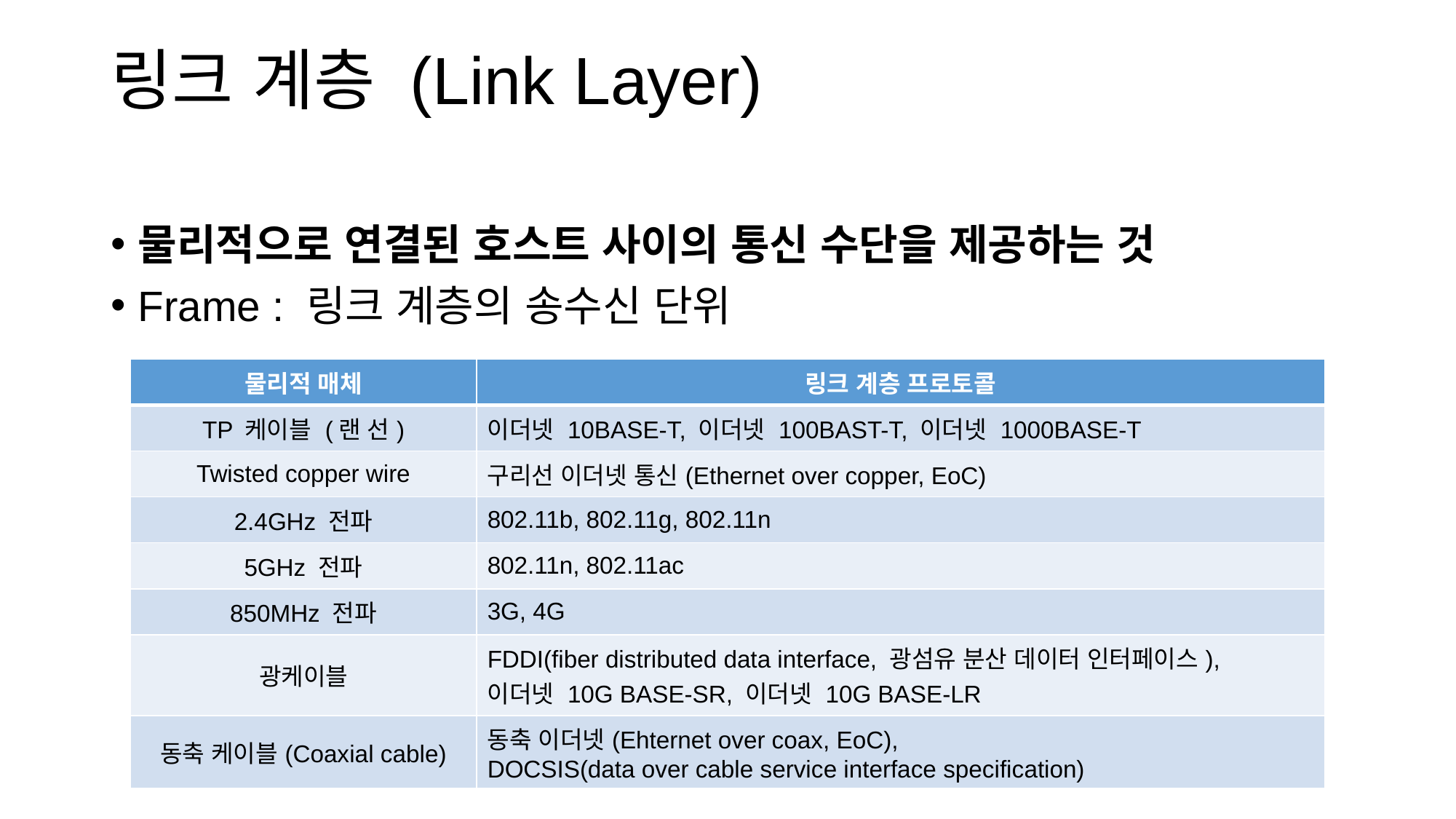

# 링크 계층 (Link Layer)
물리적으로 연결된 호스트 사이의 통신 수단을 제공하는 것
Frame : 링크 계층의 송수신 단위
| 물리적 매체 | 링크 계층 프로토콜 |
| --- | --- |
| TP 케이블 (랜 선) | 이더넷 10BASE-T, 이더넷 100BAST-T, 이더넷 1000BASE-T |
| Twisted copper wire | 구리선 이더넷 통신(Ethernet over copper, EoC) |
| 2.4GHz 전파 | 802.11b, 802.11g, 802.11n |
| 5GHz 전파 | 802.11n, 802.11ac |
| 850MHz 전파 | 3G, 4G |
| 광케이블 | FDDI(fiber distributed data interface, 광섬유 분산 데이터 인터페이스), 이더넷 10G BASE-SR, 이더넷 10G BASE-LR |
| 동축 케이블(Coaxial cable) | 동축 이더넷(Ehternet over coax, EoC), DOCSIS(data over cable service interface specification) |